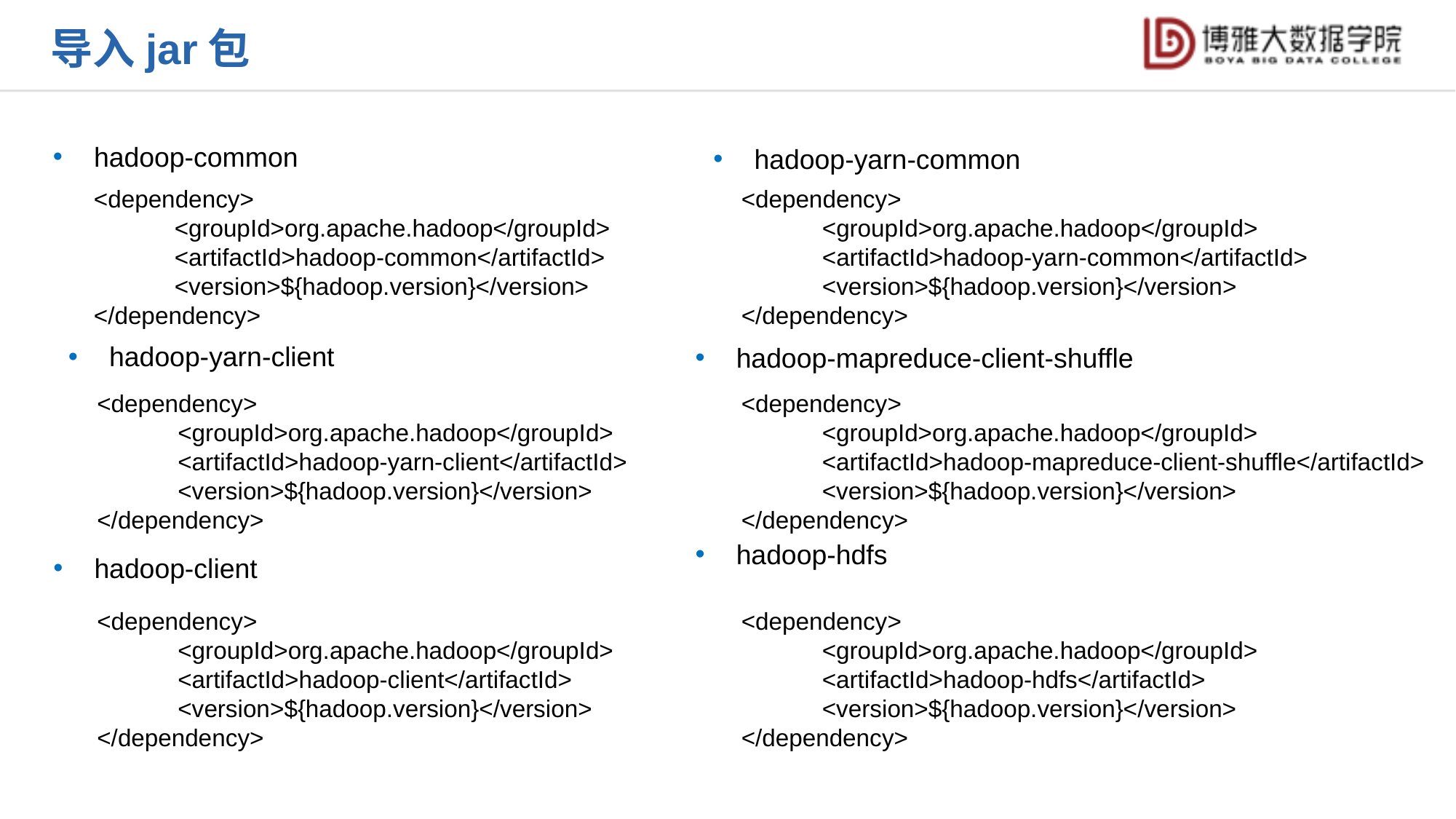

导入jar包
hadoop-common

hadoop-yarn-common
<dependency>
            <groupId>org.apache.hadoop</groupId>
            <artifactId>hadoop-yarn-common</artifactId>
            <version>${hadoop.version}</version>
</dependency>
<dependency>
            <groupId>org.apache.hadoop</groupId>
            <artifactId>hadoop-common</artifactId>
            <version>${hadoop.version}</version>
</dependency>
hadoop-yarn-client
hadoop-mapreduce-client-shuffle

hadoop-hdfs

<dependency>
            <groupId>org.apache.hadoop</groupId>
            <artifactId>hadoop-mapreduce-client-shuffle</artifactId>
            <version>${hadoop.version}</version>
</dependency>
<dependency>
            <groupId>org.apache.hadoop</groupId>
            <artifactId>hadoop-yarn-client</artifactId>
            <version>${hadoop.version}</version>
</dependency>
hadoop-client

<dependency>
            <groupId>org.apache.hadoop</groupId>
            <artifactId>hadoop-client</artifactId>
            <version>${hadoop.version}</version>
</dependency>
<dependency>
            <groupId>org.apache.hadoop</groupId>
            <artifactId>hadoop-hdfs</artifactId>
            <version>${hadoop.version}</version>
</dependency>